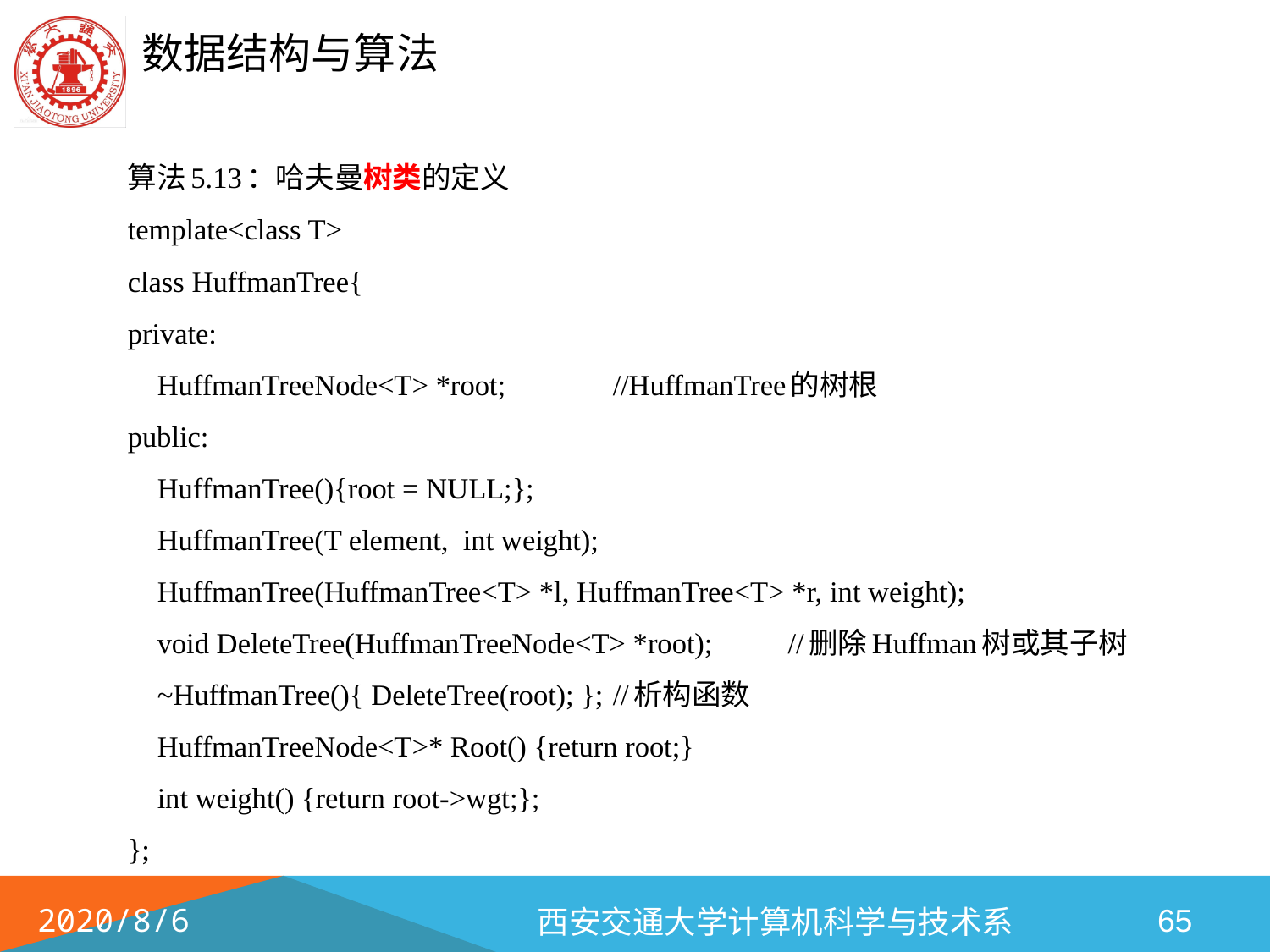

算法5.13：哈夫曼树类的定义
template<class T>
class HuffmanTree{
private:
    HuffmanTreeNode<T> *root;     	//HuffmanTree的树根
public:
    HuffmanTree(){root = NULL;};
    HuffmanTree(T element,  int weight);
    HuffmanTree(HuffmanTree<T> *l, HuffmanTree<T> *r, int weight);
    void DeleteTree(HuffmanTreeNode<T> *root);    	//删除Huffman树或其子树
    ~HuffmanTree(){ DeleteTree(root); };		//析构函数
    HuffmanTreeNode<T>* Root() {return root;}
    int weight() {return root->wgt;};
};